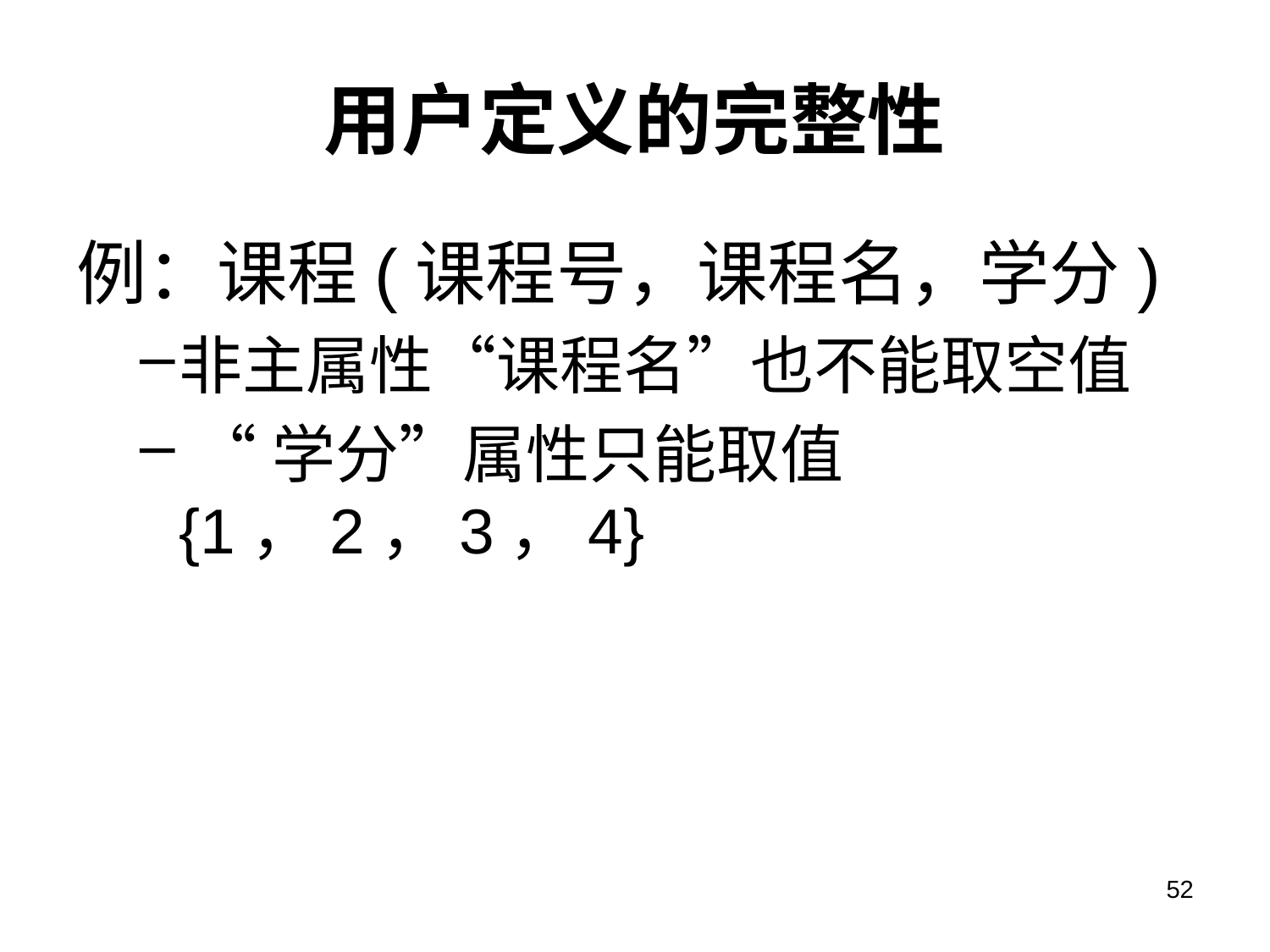

# 用户定义的完整性
例：课程(课程号，课程名，学分)
非主属性“课程名”也不能取空值
 “学分”属性只能取值{1，2，3，4}

52